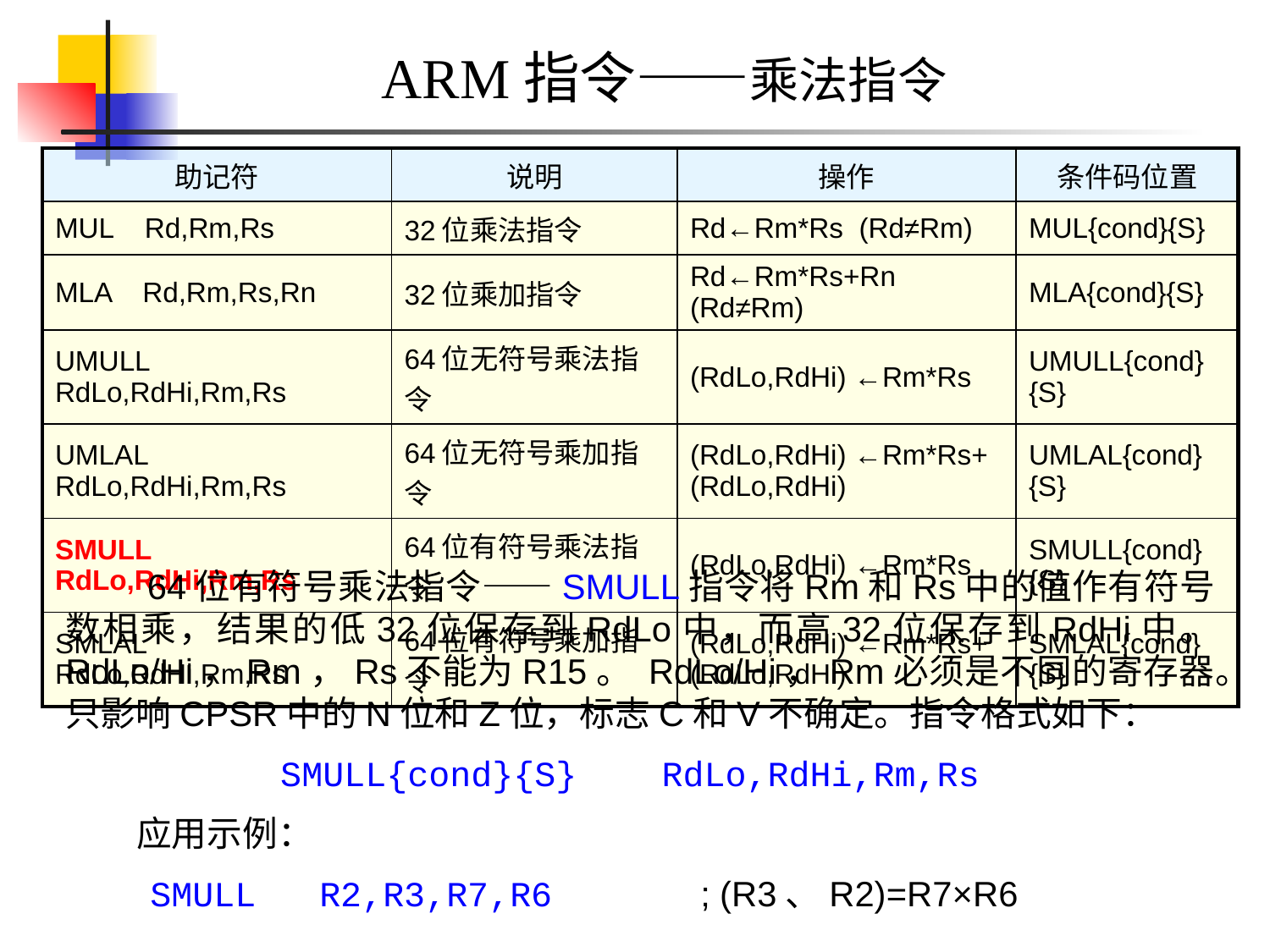

ARM指令——乘法指令
| 助记符 | 说明 | 操作 | 条件码位置 |
| --- | --- | --- | --- |
| MUL Rd,Rm,Rs | 32位乘法指令 | Rd←Rm\*Rs (Rd≠Rm) | MUL{cond}{S} |
| MLA Rd,Rm,Rs,Rn | 32位乘加指令 | Rd←Rm\*Rs+Rn (Rd≠Rm) | MLA{cond}{S} |
| UMULL RdLo,RdHi,Rm,Rs | 64位无符号乘法指令 | (RdLo,RdHi) ←Rm\*Rs | UMULL{cond}{S} |
| UMLAL RdLo,RdHi,Rm,Rs | 64位无符号乘加指令 | (RdLo,RdHi) ←Rm\*Rs+(RdLo,RdHi) | UMLAL{cond}{S} |
| SMULL RdLo,RdHi,Rm,Rs | 64位有符号乘法指令 | (RdLo,RdHi) ←Rm\*Rs | SMULL{cond}{S} |
| SMLAL RdLo,RdHi,Rm,Rs | 64位有符号乘加指令 | (RdLo,RdHi) ←Rm\*Rs+(RdLo,RdHi) | SMLAL{cond}{S} |
        64位有符号乘法指令——SMULL指令将Rm和Rs中的值作有符号数相乘，结果的低32位保存到RdLo中，而高32位保存到RdHi中。 RdLo/Hi，Rm，Rs不能为R15。 RdLo/Hi，Rm必须是不同的寄存器。只影响CPSR中的N位和Z位，标志C和V不确定。指令格式如下：
SMULL{cond}{S}    RdLo,RdHi,Rm,Rs
        应用示例：
    SMULL	R2,R3,R7,R6		; (R3、R2)=R7×R6